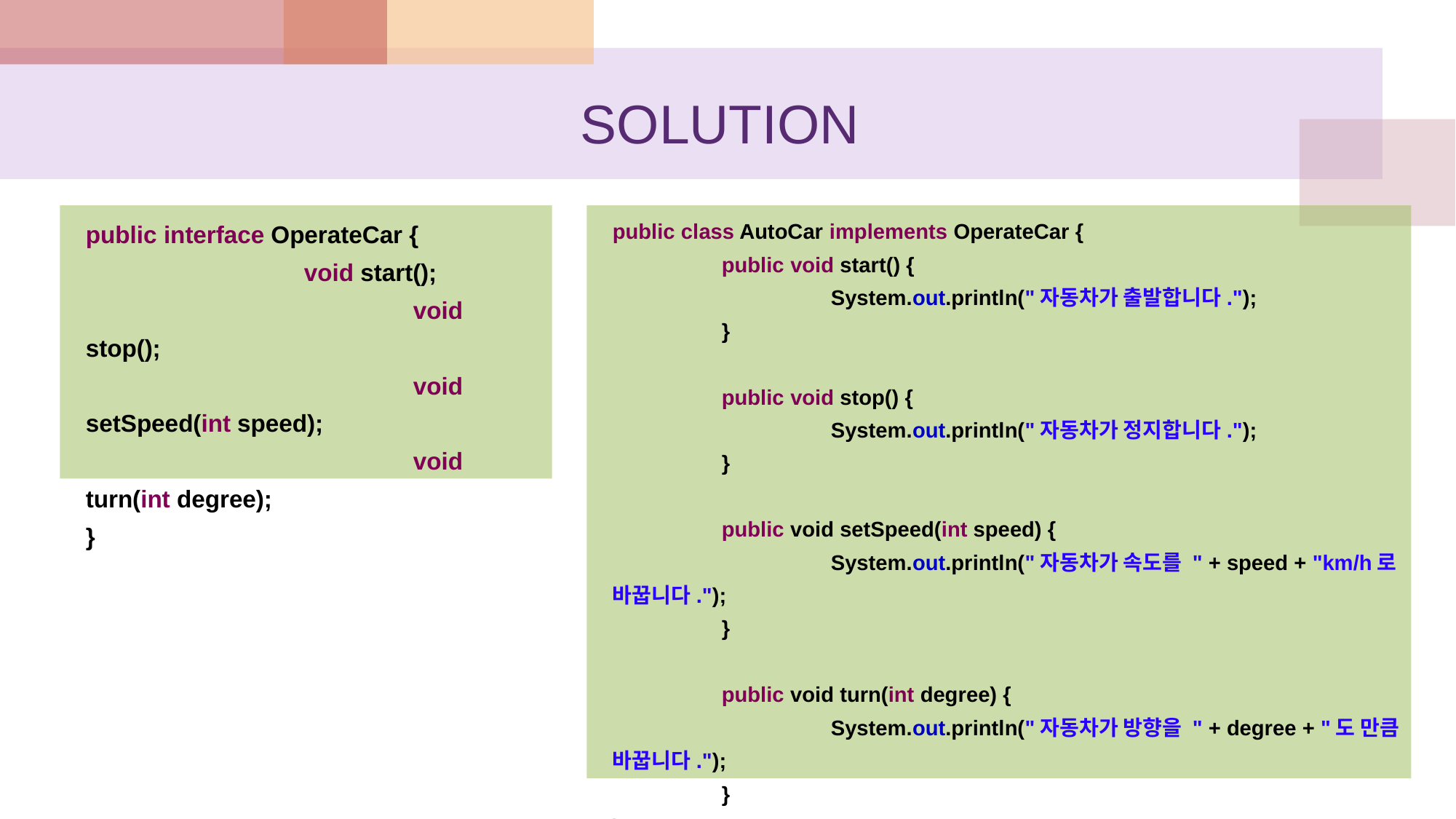

# SOLUTION
public interface OperateCar {
 	 	void start();
			void stop();
			void setSpeed(int speed);
			void turn(int degree);
}
public class AutoCar implements OperateCar {
	public void start() {
		System.out.println("자동차가 출발합니다.");
	}

	public void stop() {
		System.out.println("자동차가 정지합니다.");
	}

	public void setSpeed(int speed) {
		System.out.println("자동차가 속도를 " + speed + "km/h로 바꿉니다.");
	}

	public void turn(int degree) {
		System.out.println("자동차가 방향을 " + degree + "도 만큼 바꿉니다.");
	}
}